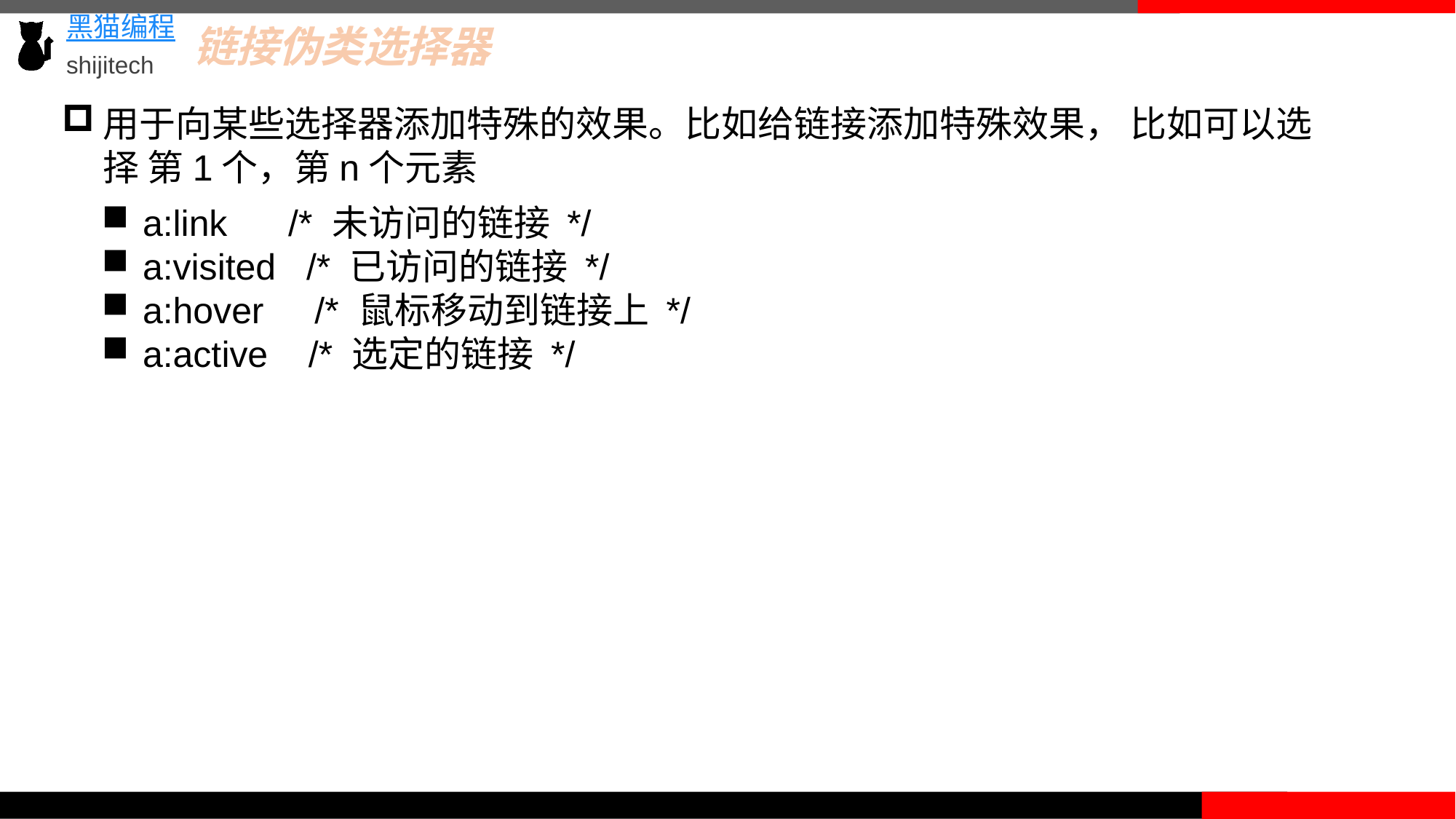

链接伪类选择器
用于向某些选择器添加特殊的效果。比如给链接添加特殊效果， 比如可以选择 第1个，第n个元素
a:link      /* 未访问的链接 */
a:visited   /* 已访问的链接 */
a:hover     /* 鼠标移动到链接上 */
a:active    /* 选定的链接 */